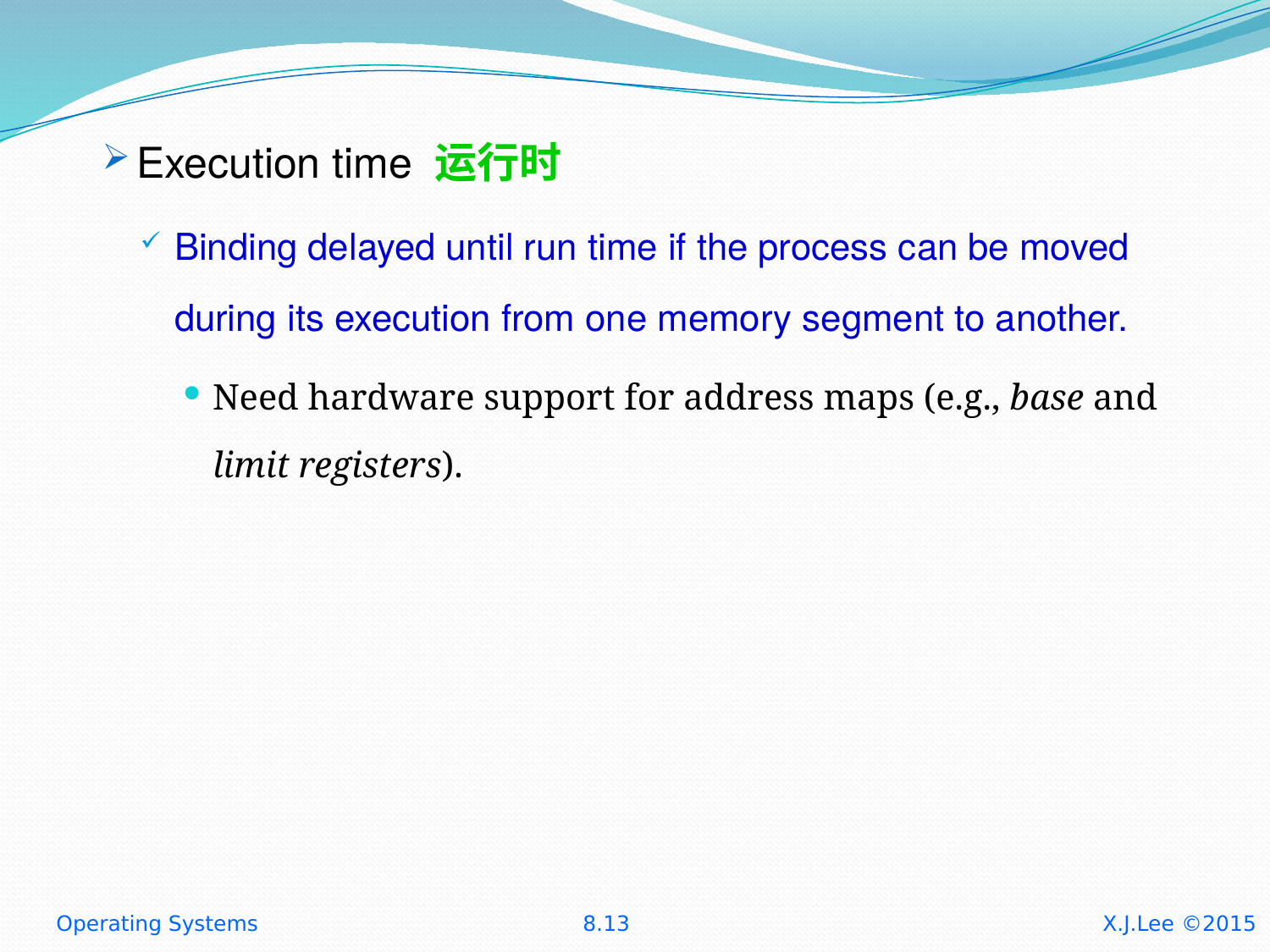

Execution time 运行时
Binding delayed until run time if the process can be moved during its execution from one memory segment to another.
Need hardware support for address maps (e.g., base and limit registers).
Operating Systems
8.13
X.J.Lee ©2015